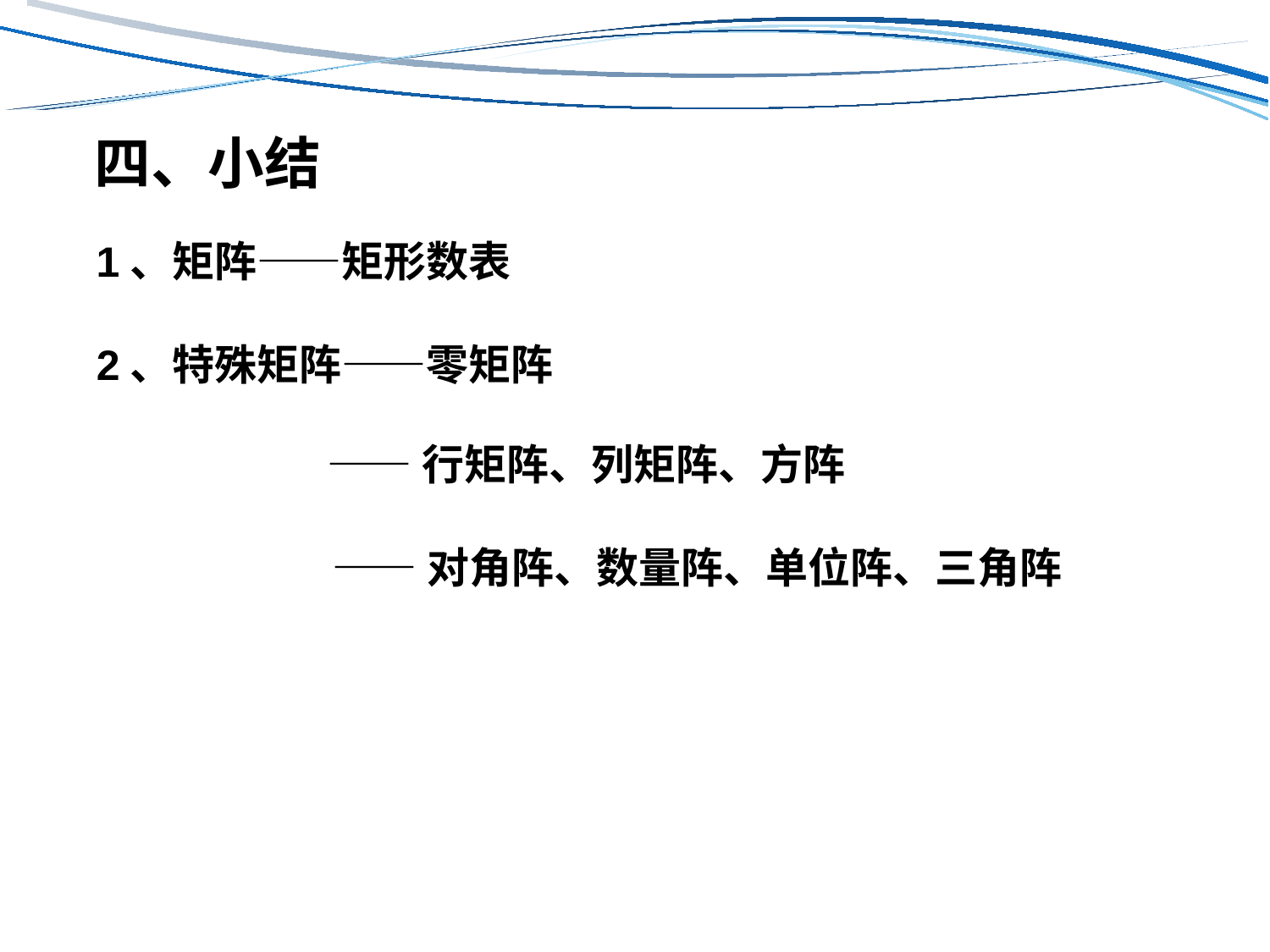

四、小结
1、矩阵——矩形数表
2、特殊矩阵——零矩阵
——行矩阵、列矩阵、方阵
——对角阵、数量阵、单位阵、三角阵